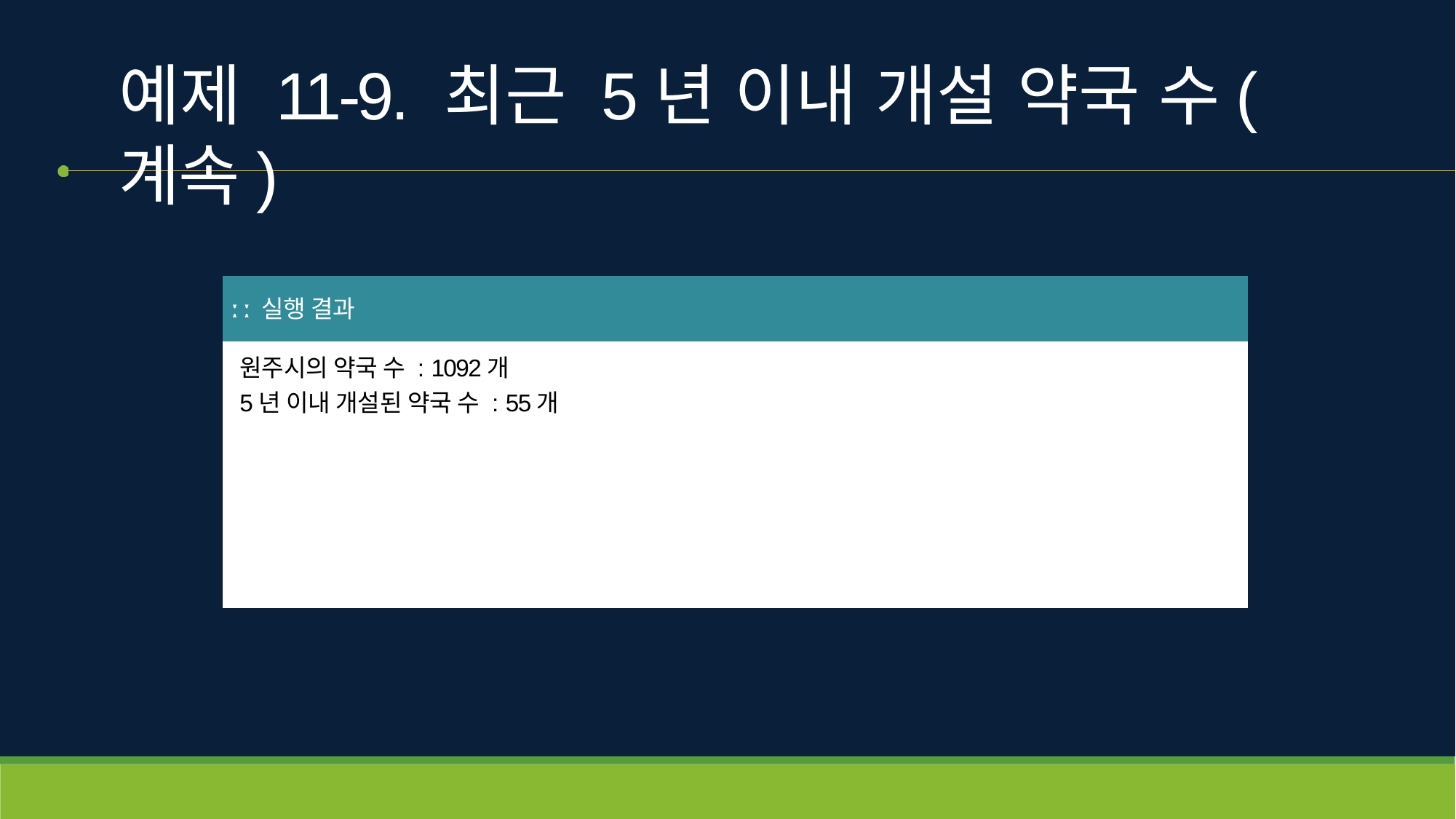

# 예제 11-9. 최근 5년 이내 개설 약국 수(계속)

| ː ː 실행 결과 |
| --- |
| 원주시의 약국 수 : 1092개 5년 이내 개설된 약국 수 : 55개 |